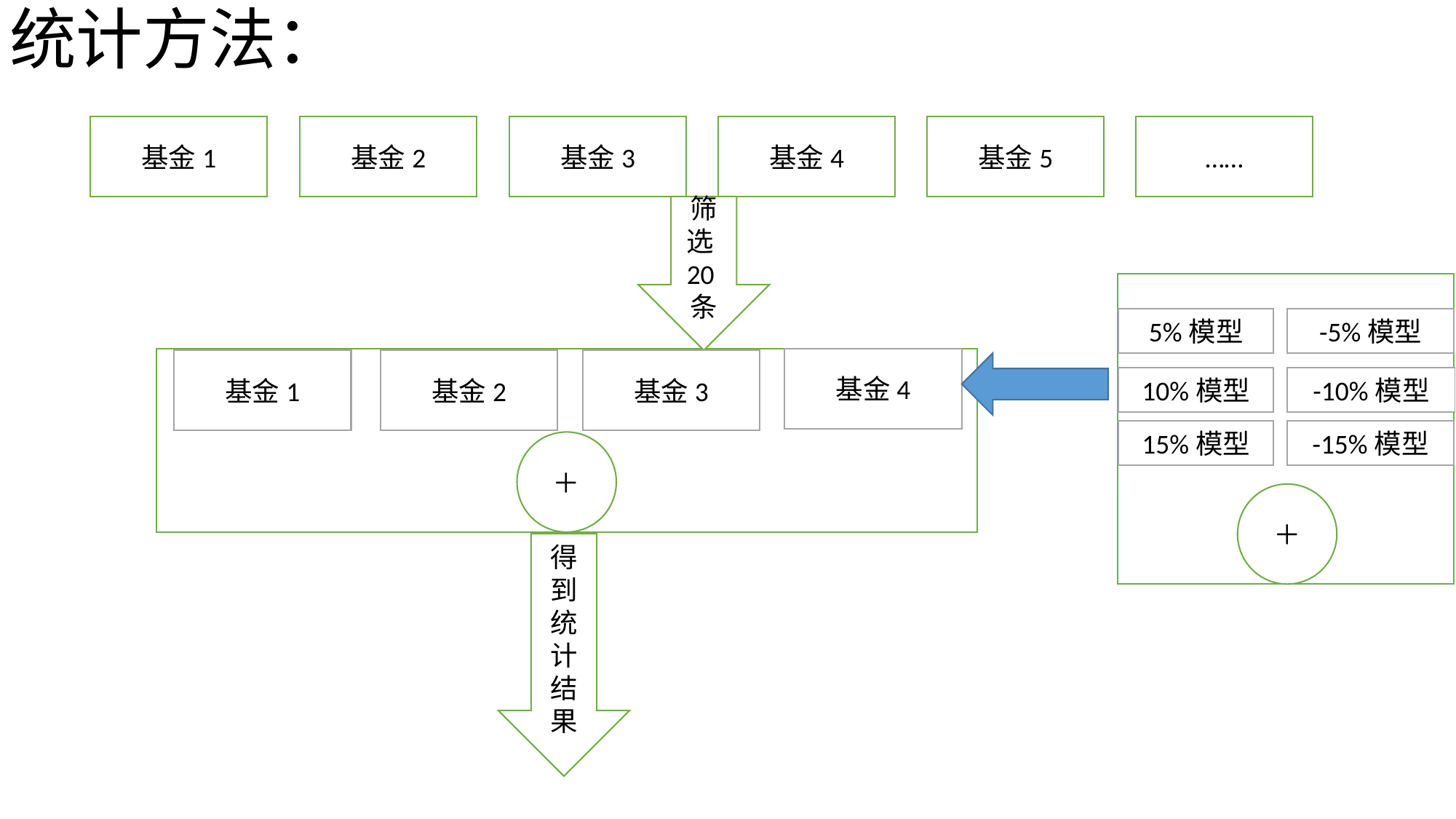

# 统计方法：
基金1
基金2
基金3
基金4
基金5
……
筛选20条

5%模型
-5%模型

基金4
基金1
基金2
基金3

10%模型
-10%模型
15%模型
-15%模型
＋
＋
得到统计结果